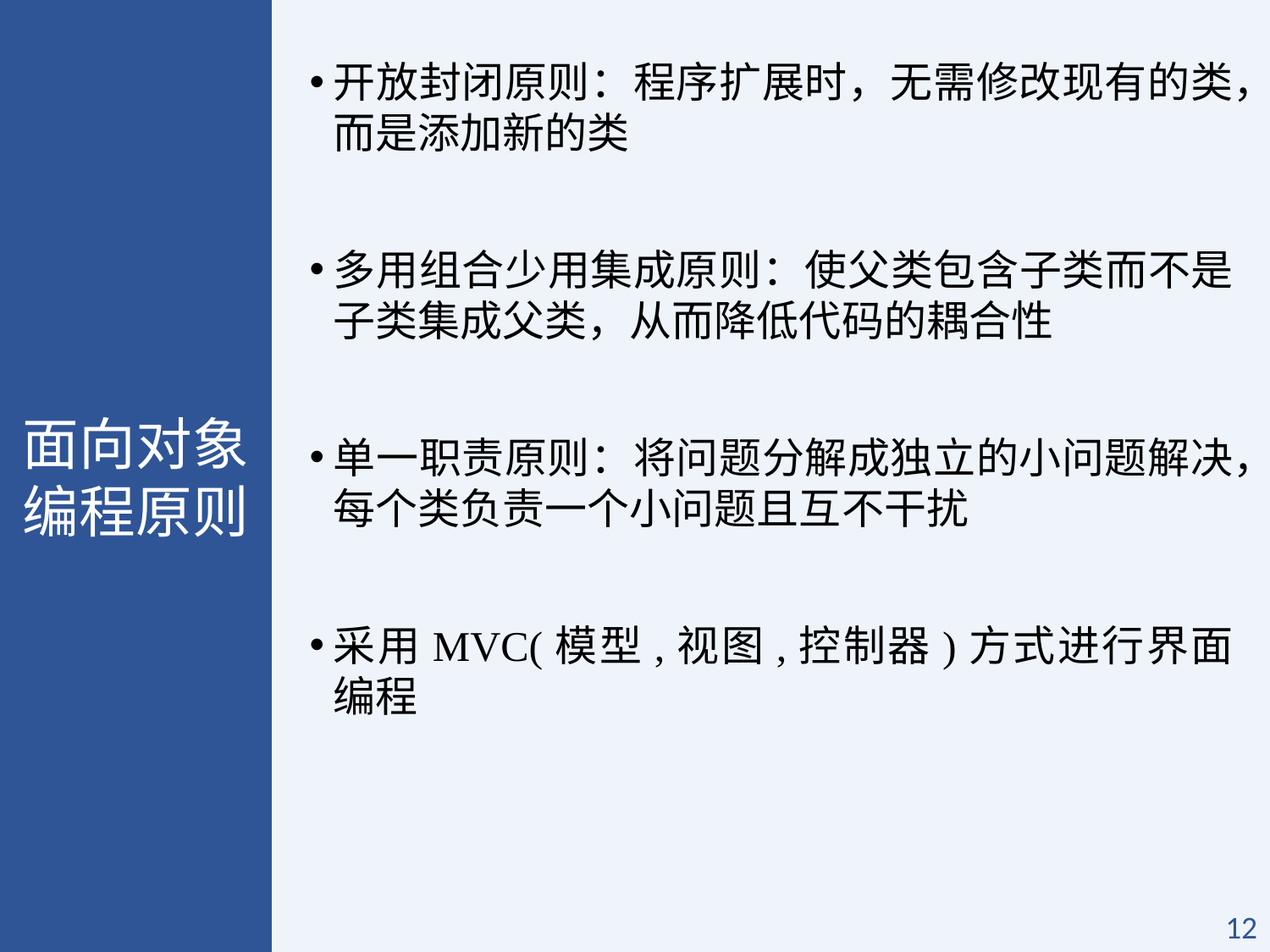

开放封闭原则：程序扩展时，无需修改现有的类，而是添加新的类

多用组合少用集成原则：使父类包含子类而不是子类集成父类，从而降低代码的耦合性

单一职责原则：将问题分解成独立的小问题解决，每个类负责一个小问题且互不干扰

采用MVC(模型,视图,控制器)方式进行界面编程
面向对象编程原则